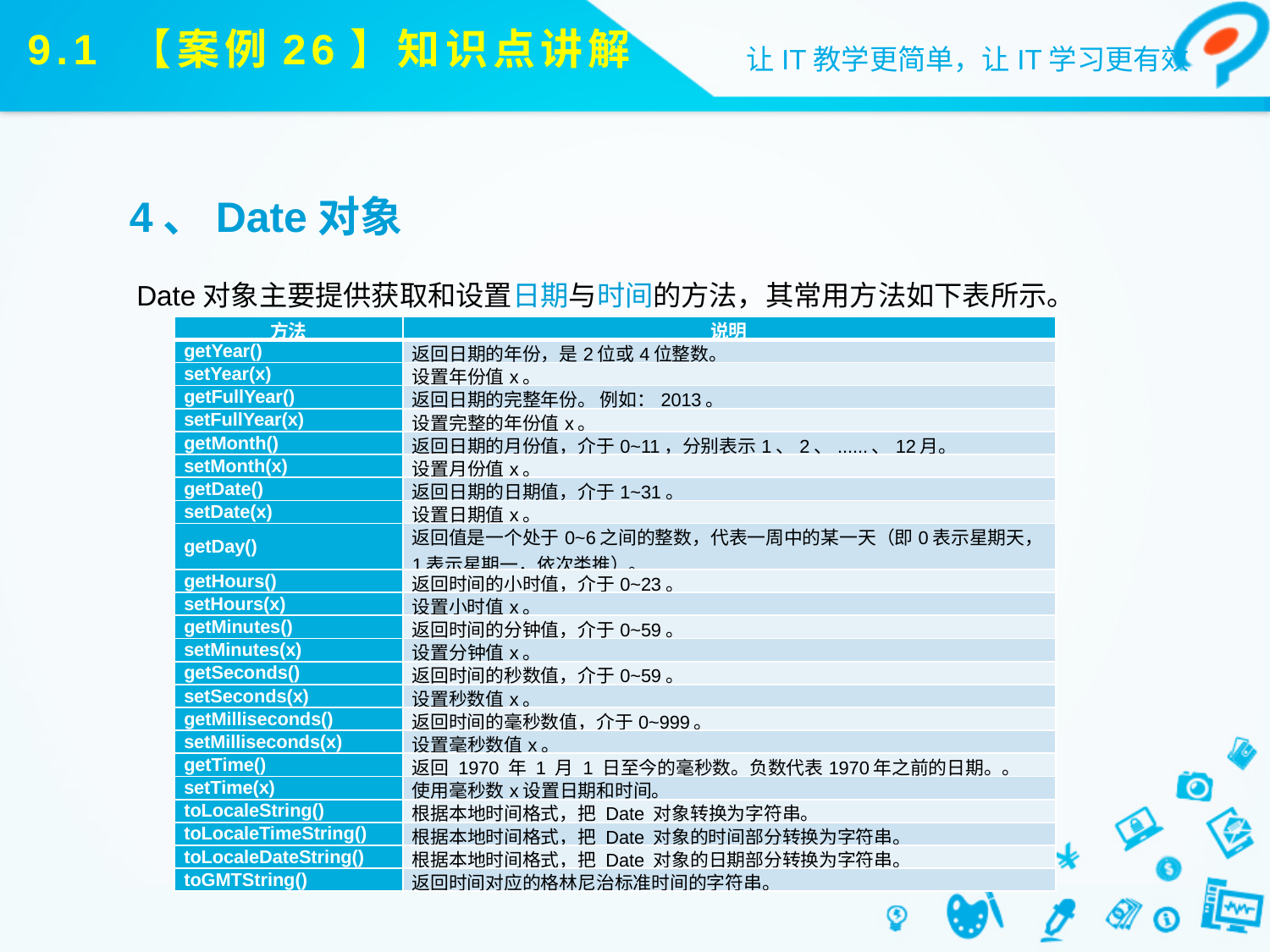

# 9.1 【案例26】知识点讲解
4、Date对象
Date对象主要提供获取和设置日期与时间的方法，其常用方法如下表所示。

| 方法 | 说明 |
| --- | --- |
| getYear() | 返回日期的年份，是2位或4位整数。 |
| setYear(x) | 设置年份值x。 |
| getFullYear() | 返回日期的完整年份。 例如：2013。 |
| setFullYear(x) | 设置完整的年份值x。 |
| getMonth() | 返回日期的月份值，介于0~11，分别表示1、2、......、12月。 |
| setMonth(x) | 设置月份值x。 |
| getDate() | 返回日期的日期值，介于1~31。 |
| setDate(x) | 设置日期值x。 |
| getDay() | 返回值是一个处于0~6之间的整数，代表一周中的某一天（即0表示星期天，1表示星期一，依次类推）。 |
| getHours() | 返回时间的小时值，介于0~23。 |
| setHours(x) | 设置小时值x。 |
| getMinutes() | 返回时间的分钟值，介于0~59。 |
| setMinutes(x) | 设置分钟值x。 |
| getSeconds() | 返回时间的秒数值，介于0~59。 |
| setSeconds(x) | 设置秒数值x。 |
| getMilliseconds() | 返回时间的毫秒数值，介于0~999。 |
| setMilliseconds(x) | 设置毫秒数值x。 |
| getTime() | 返回 1970 年 1 月 1 日至今的毫秒数。负数代表1970年之前的日期。。 |
| setTime(x) | 使用毫秒数x设置日期和时间。 |
| toLocaleString() | 根据本地时间格式，把 Date 对象转换为字符串。 |
| toLocaleTimeString() | 根据本地时间格式，把 Date 对象的时间部分转换为字符串。 |
| toLocaleDateString() | 根据本地时间格式，把 Date 对象的日期部分转换为字符串。 |
| toGMTString() | 返回时间对应的格林尼治标准时间的字符串。 |